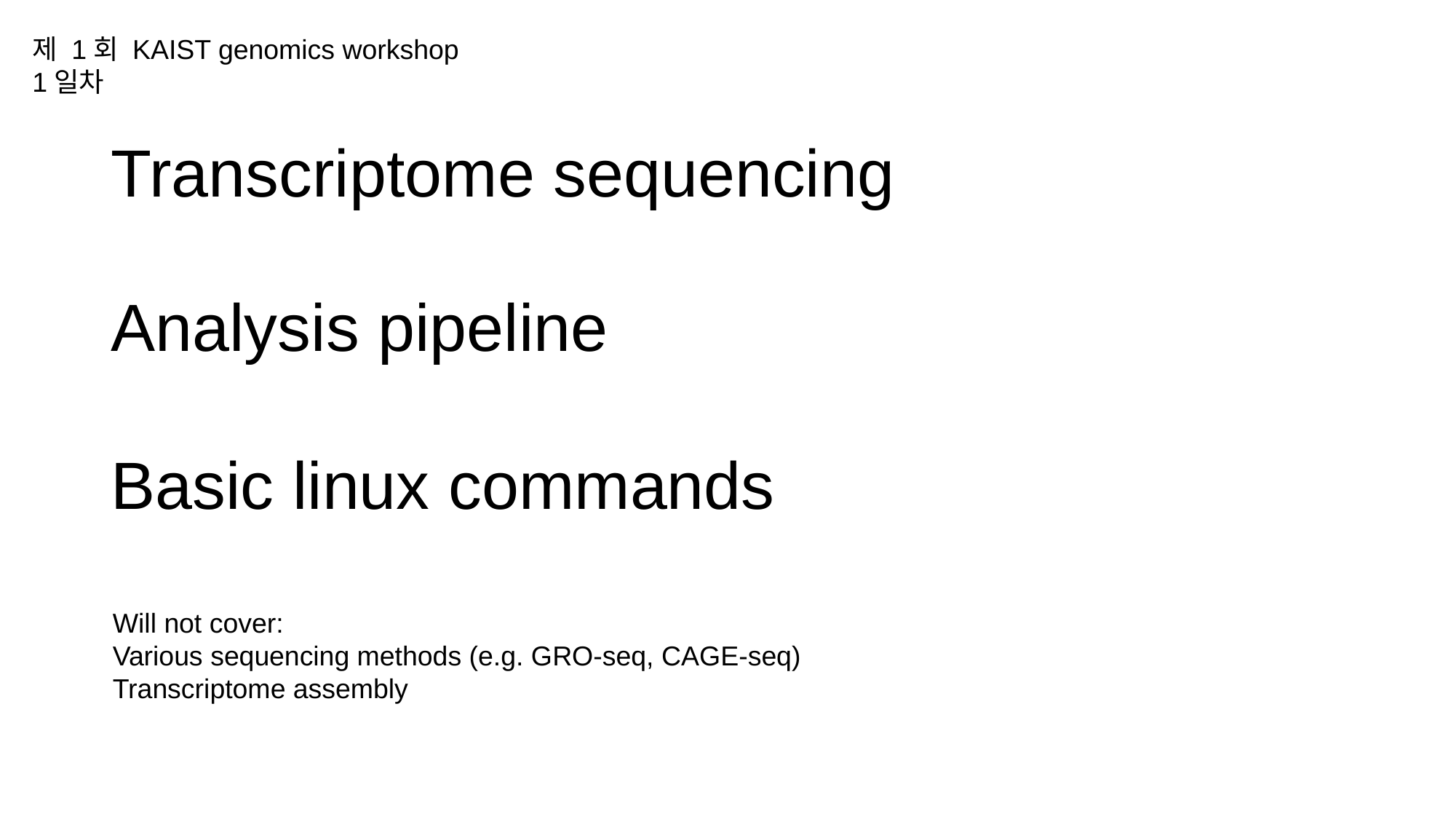

제 1회 KAIST genomics workshop
1일차
# Transcriptome sequencing
Analysis pipeline
Basic linux commands
Will not cover:
Various sequencing methods (e.g. GRO-seq, CAGE-seq)
Transcriptome assembly